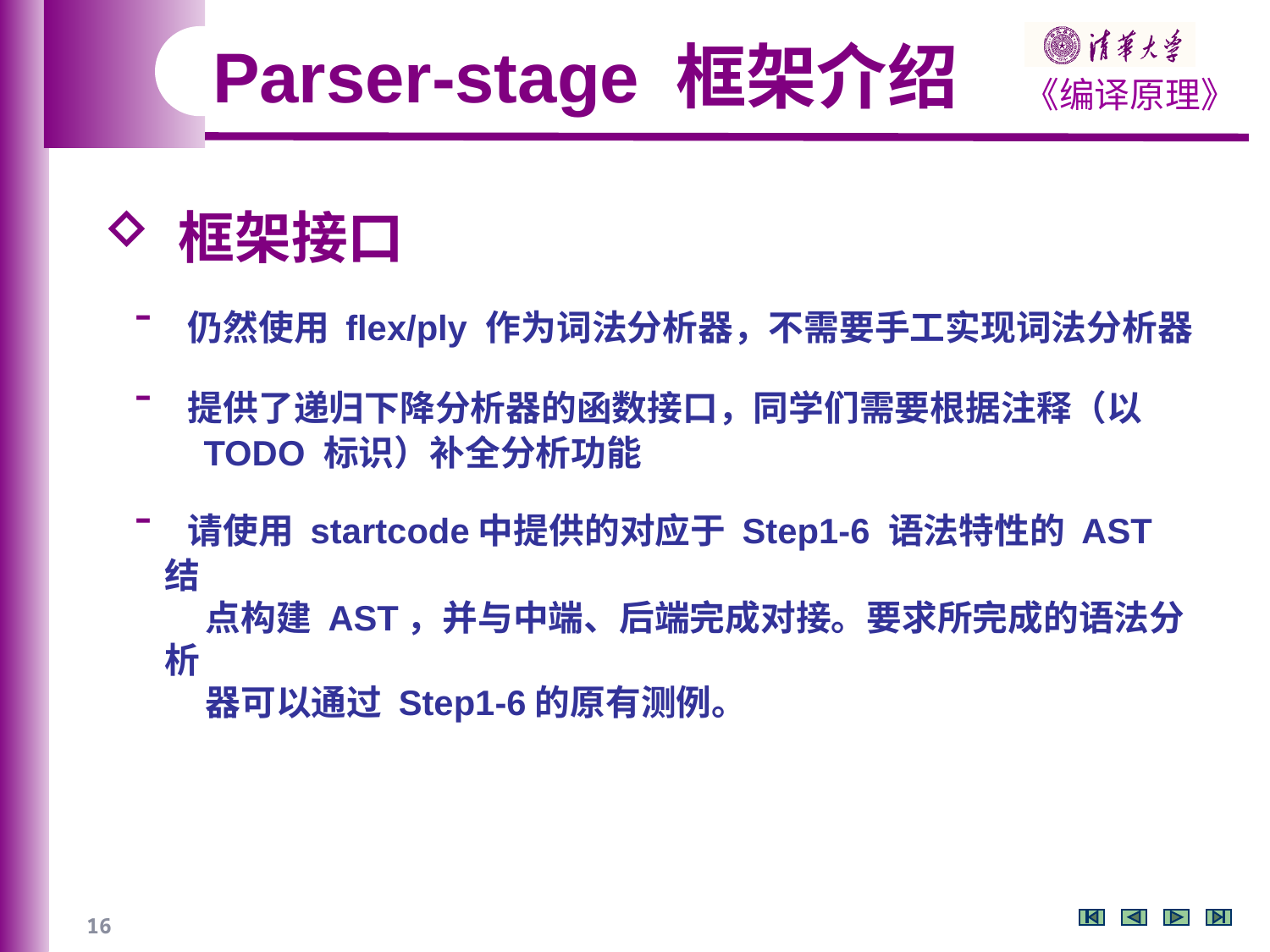

Parser-stage 框架介绍
 框架接口

 仍然使用 flex/ply 作为词法分析器，不需要手工实现词法分析器

 提供了递归下降分析器的函数接口，同学们需要根据注释（以
    TODO 标识）补全分析功能

 请使用 startcode中提供的对应于 Step1-6 语法特性的 AST 结
    点构建 AST，并与中端、后端完成对接。要求所完成的语法分析
    器可以通过 Step1-6的原有测例。
16